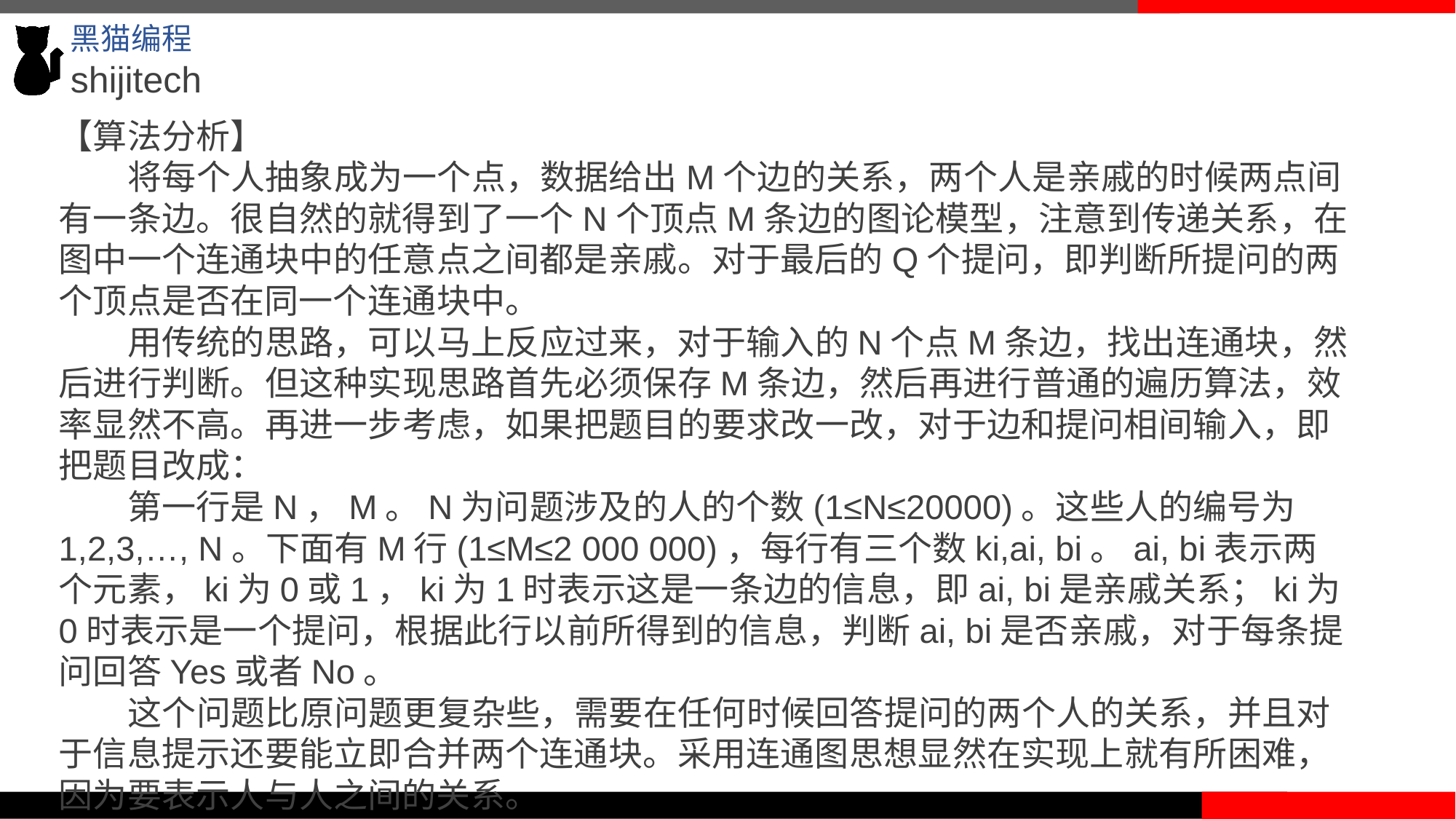

【算法分析】
        将每个人抽象成为一个点，数据给出M个边的关系，两个人是亲戚的时候两点间有一条边。很自然的就得到了一个N个顶点M条边的图论模型，注意到传递关系，在图中一个连通块中的任意点之间都是亲戚。对于最后的Q个提问，即判断所提问的两个顶点是否在同一个连通块中。
　　用传统的思路，可以马上反应过来，对于输入的N个点M条边，找出连通块，然后进行判断。但这种实现思路首先必须保存M条边，然后再进行普通的遍历算法，效率显然不高。再进一步考虑，如果把题目的要求改一改，对于边和提问相间输入，即把题目改成：
　　第一行是N，M。N为问题涉及的人的个数(1≤N≤20000)。这些人的编号为1,2,3,…, N。下面有M行(1≤M≤2 000 000)，每行有三个数ki,ai, bi。ai, bi表示两个元素，ki为0或1，ki为1时表示这是一条边的信息，即ai, bi是亲戚关系；ki为0时表示是一个提问，根据此行以前所得到的信息，判断ai, bi是否亲戚，对于每条提问回答Yes或者No。
        这个问题比原问题更复杂些，需要在任何时候回答提问的两个人的关系，并且对于信息提示还要能立即合并两个连通块。采用连通图思想显然在实现上就有所困难，因为要表示人与人之间的关系。